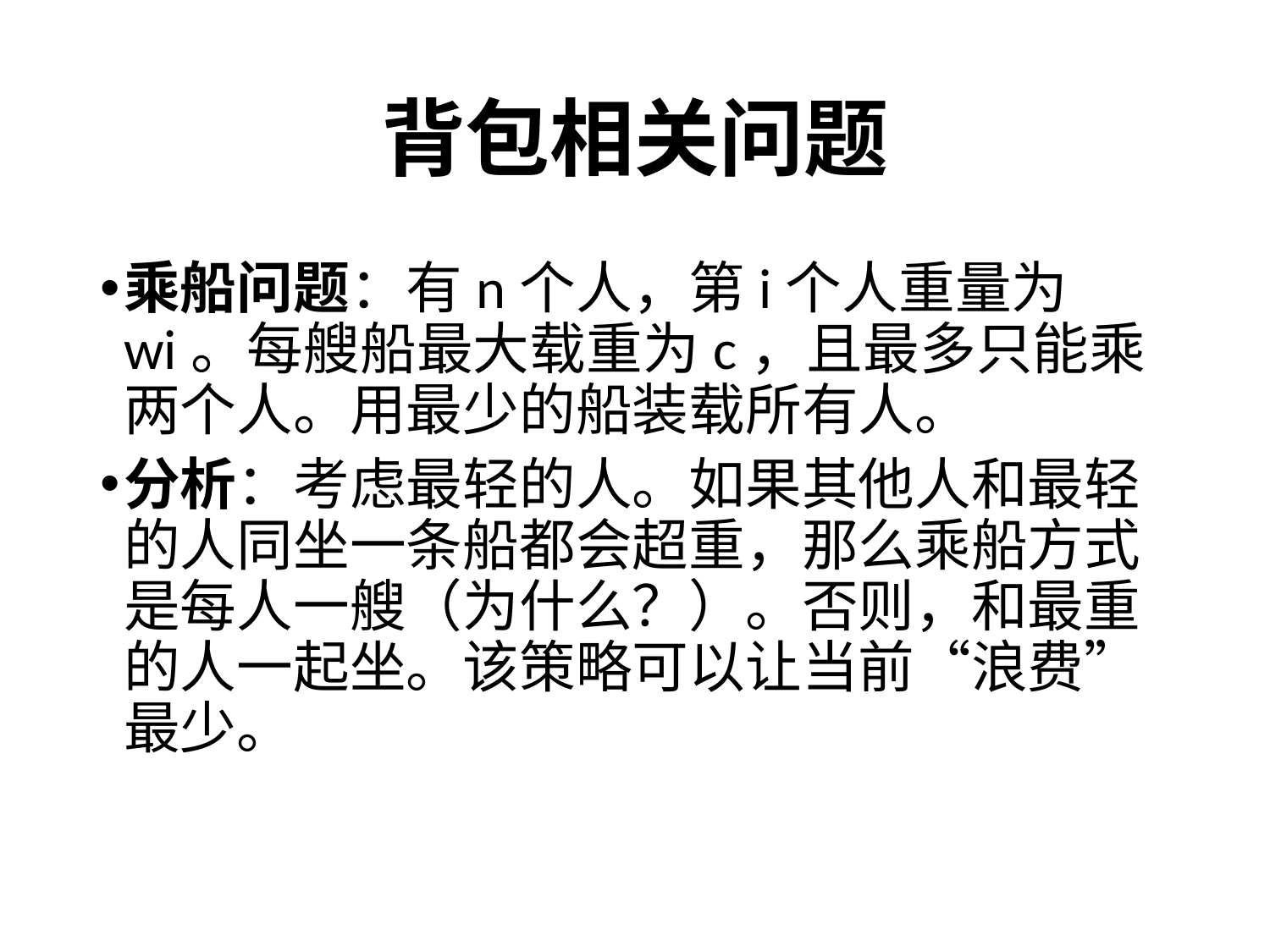

# 背包相关问题
乘船问题：有n个人，第i个人重量为wi。每艘船最大载重为c，且最多只能乘两个人。用最少的船装载所有人。
分析：考虑最轻的人。如果其他人和最轻的人同坐一条船都会超重，那么乘船方式是每人一艘（为什么？）。否则，和最重的人一起坐。该策略可以让当前“浪费”最少。